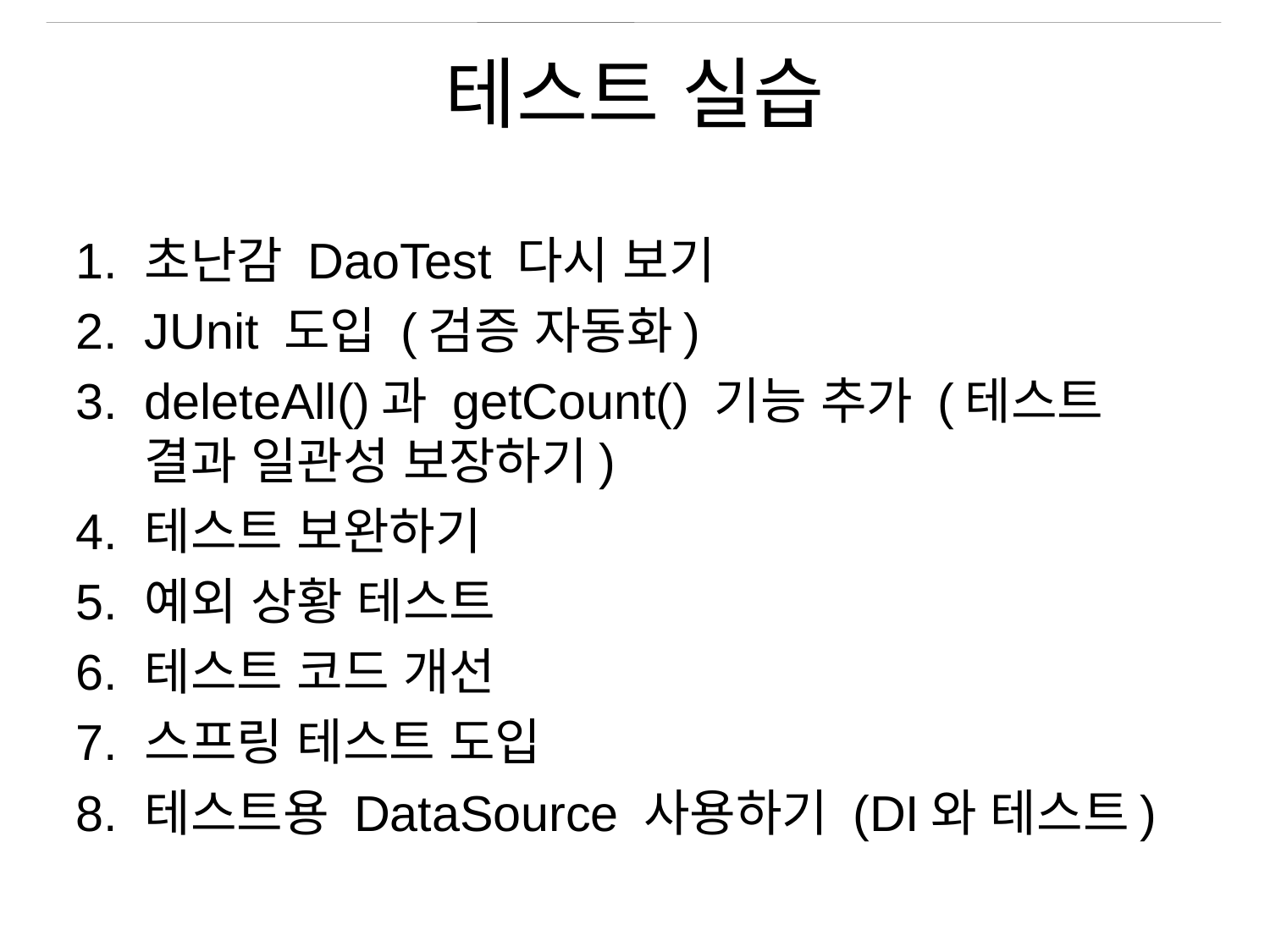

# 테스트 실습
초난감 DaoTest 다시 보기
JUnit 도입 (검증 자동화)
deleteAll()과 getCount() 기능 추가 (테스트 결과 일관성 보장하기)
테스트 보완하기
예외 상황 테스트
테스트 코드 개선
스프링 테스트 도입
테스트용 DataSource 사용하기 (DI와 테스트)